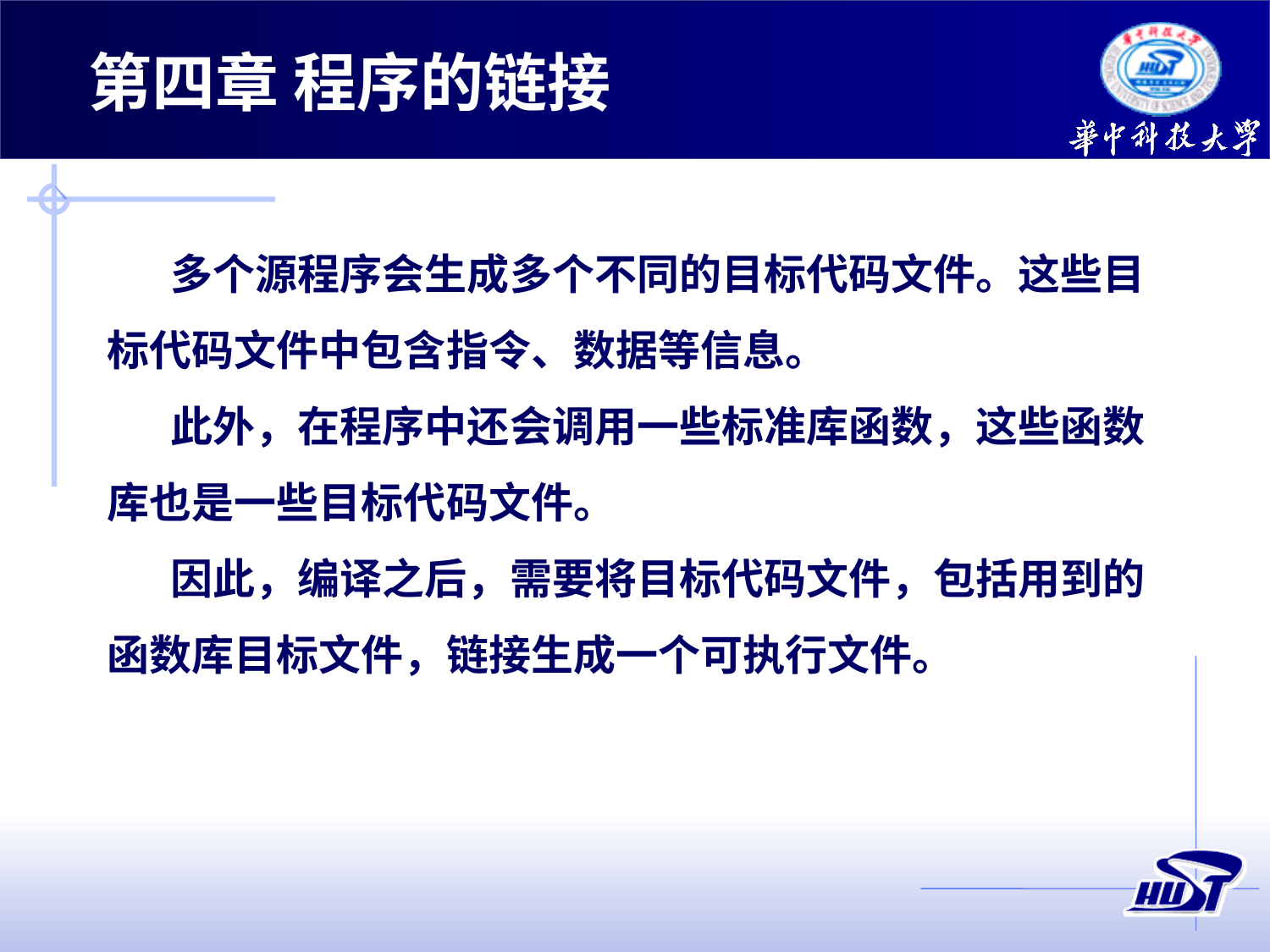

第四章 程序的链接
多个源程序会生成多个不同的目标代码文件。这些目标代码文件中包含指令、数据等信息。
此外，在程序中还会调用一些标准库函数，这些函数库也是一些目标代码文件。
因此，编译之后，需要将目标代码文件，包括用到的函数库目标文件，链接生成一个可执行文件。